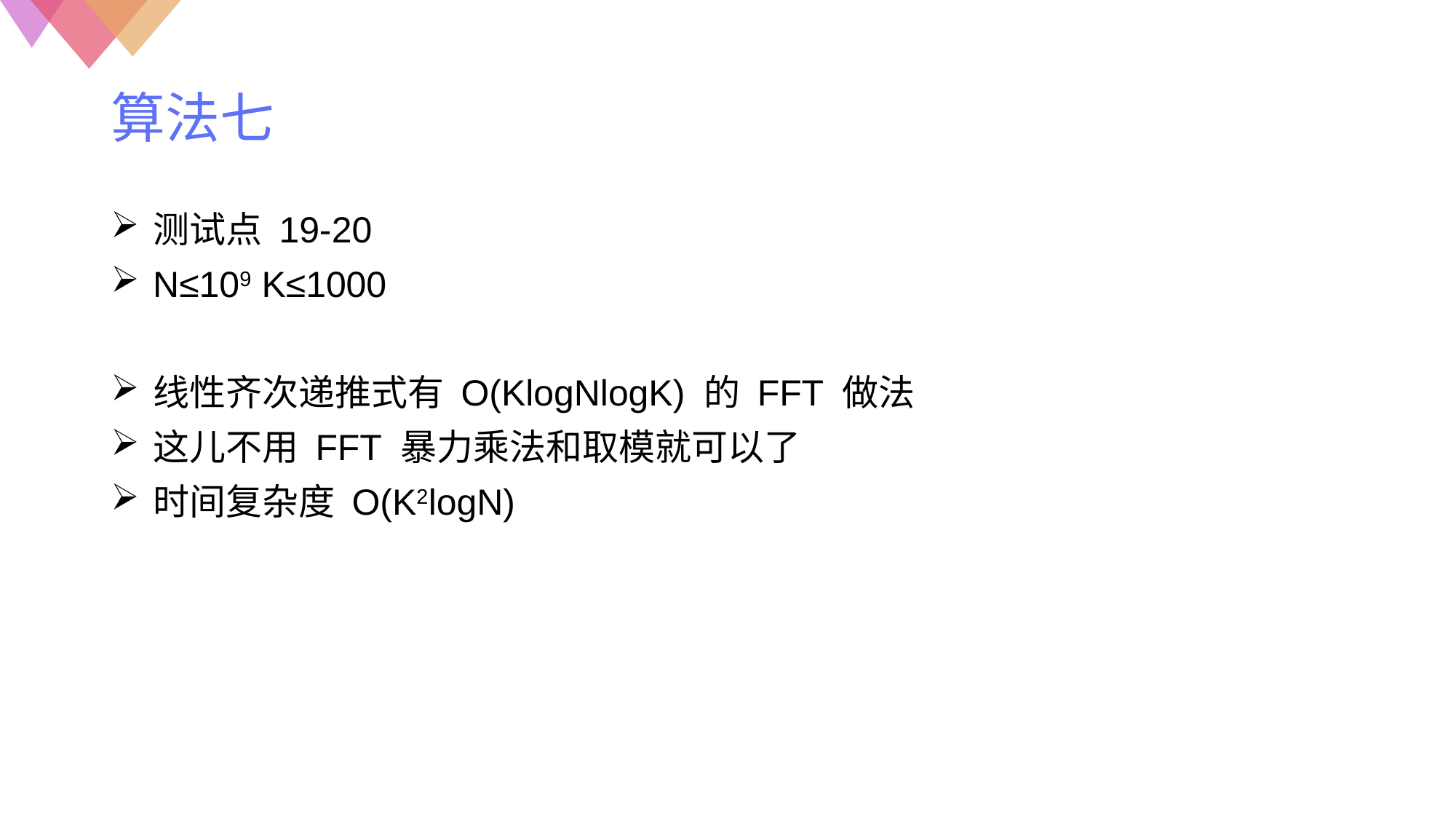

# 算法七
测试点 19-20
N≤109 K≤1000

线性齐次递推式有 O(KlogNlogK) 的 FFT 做法
这儿不用 FFT 暴力乘法和取模就可以了
时间复杂度 O(K2logN)